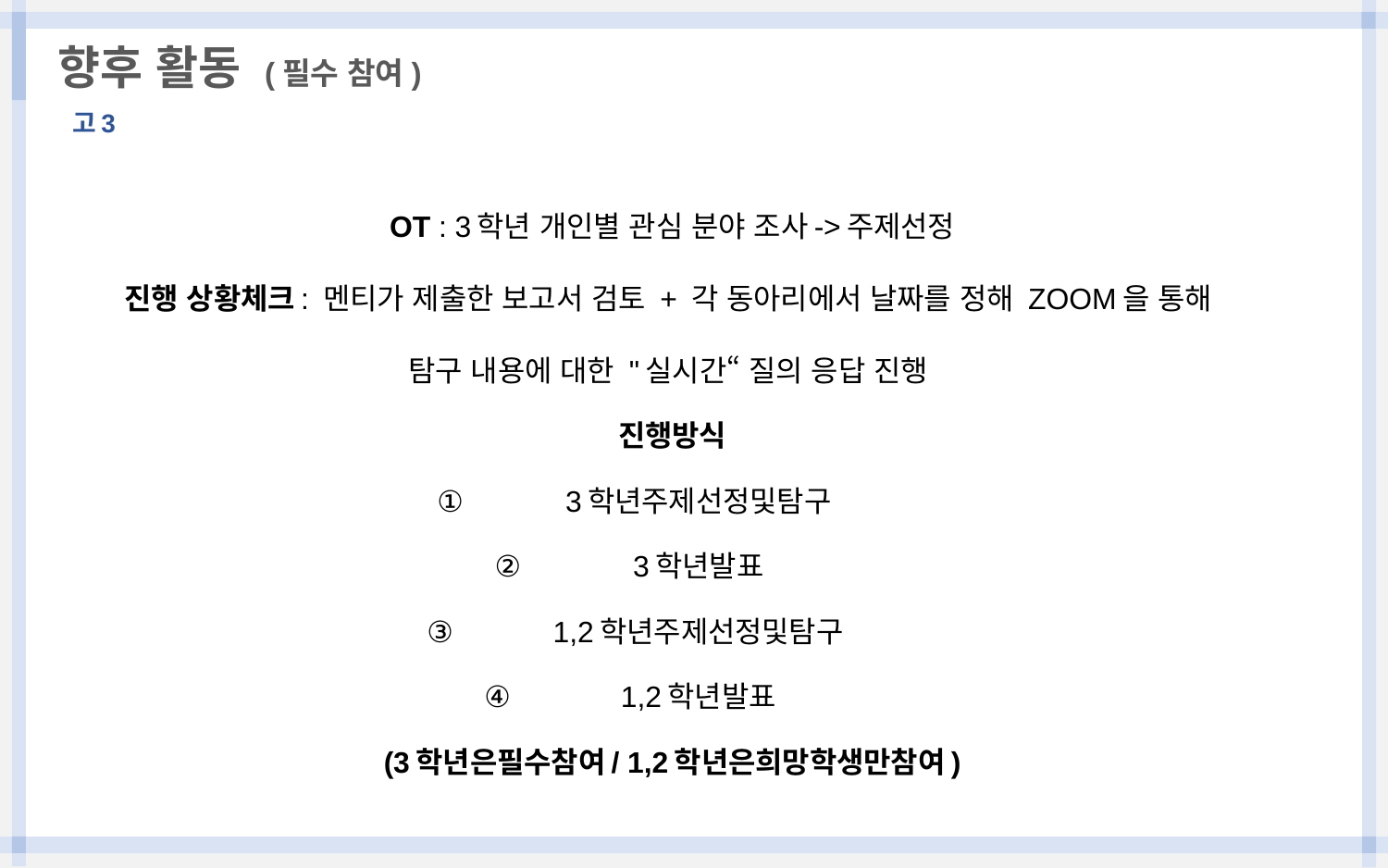

향후 활동 (필수 참여)

OT : 3학년 개인별 관심 분야 조사->주제선정
진행 상황체크: 멘티가 제출한 보고서 검토 + 각 동아리에서 날짜를 정해 ZOOM을 통해
탐구 내용에 대한 "실시간“ 질의 응답 진행
진행방식
3학년주제선정및탐구
3학년발표
1,2학년주제선정및탐구
1,2학년발표
(3학년은필수참여/ 1,2학년은희망학생만참여)
고3